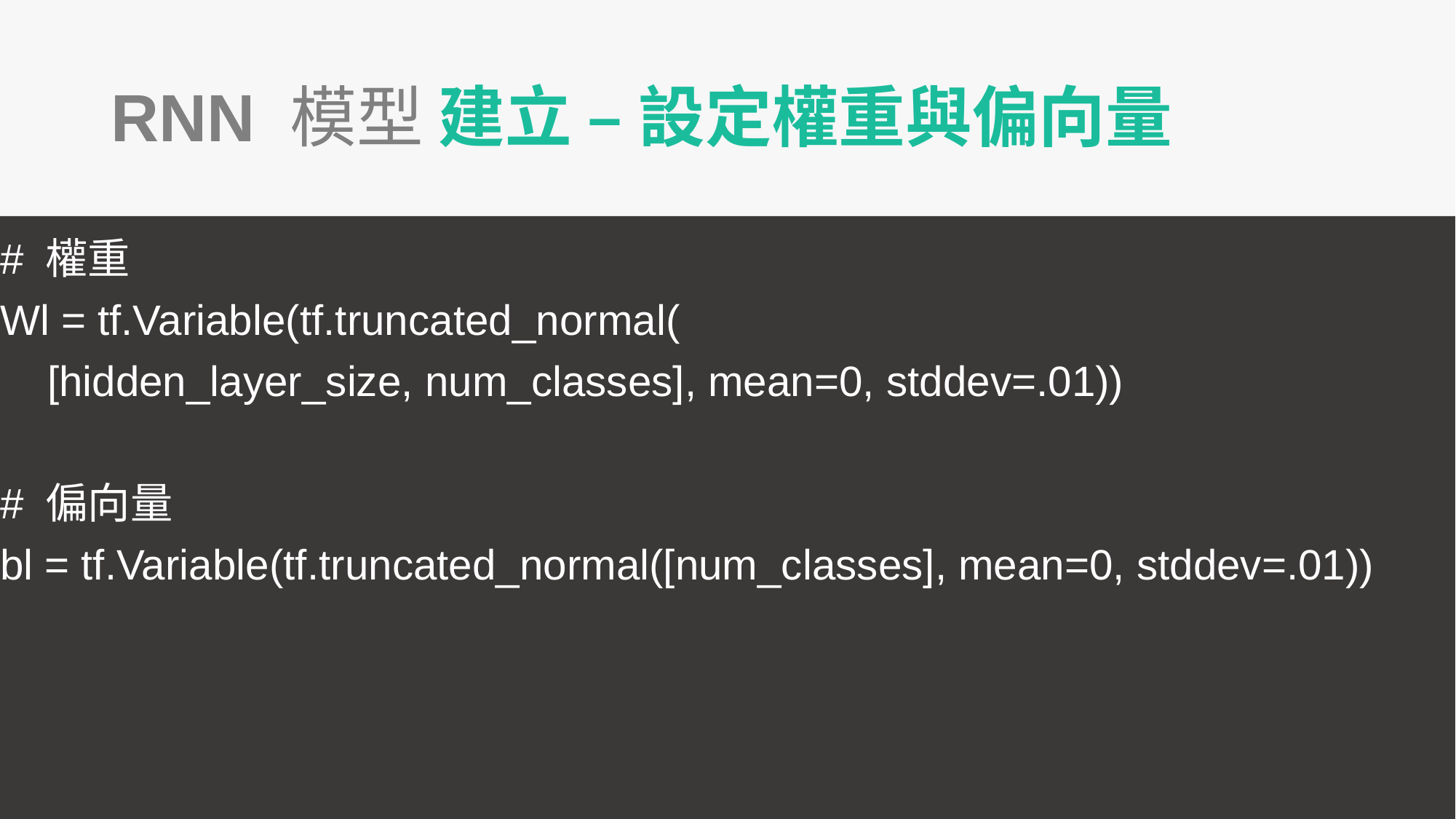

RNN 模型 建立 – 設定權重與偏向量
# 權重
Wl = tf.Variable(tf.truncated_normal(
    [hidden_layer_size, num_classes], mean=0, stddev=.01))

# 偏向量
bl = tf.Variable(tf.truncated_normal([num_classes], mean=0, stddev=.01))